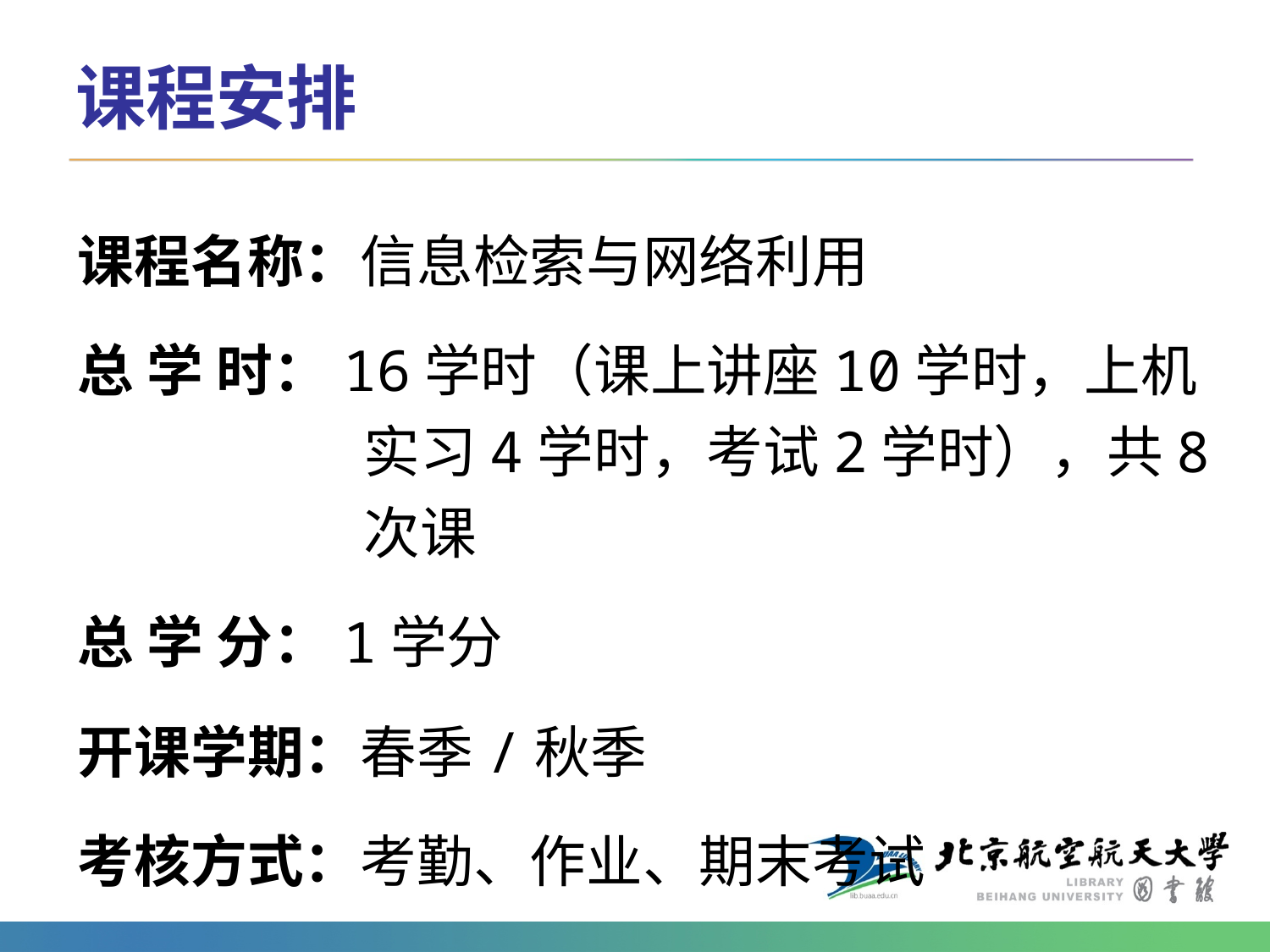

# 课程安排
课程名称：信息检索与网络利用
总 学 时：16学时（课上讲座10学时，上机实习4学时，考试2学时），共8次课
总 学 分：1学分
开课学期：春季/秋季
考核方式：考勤、作业、期末考试